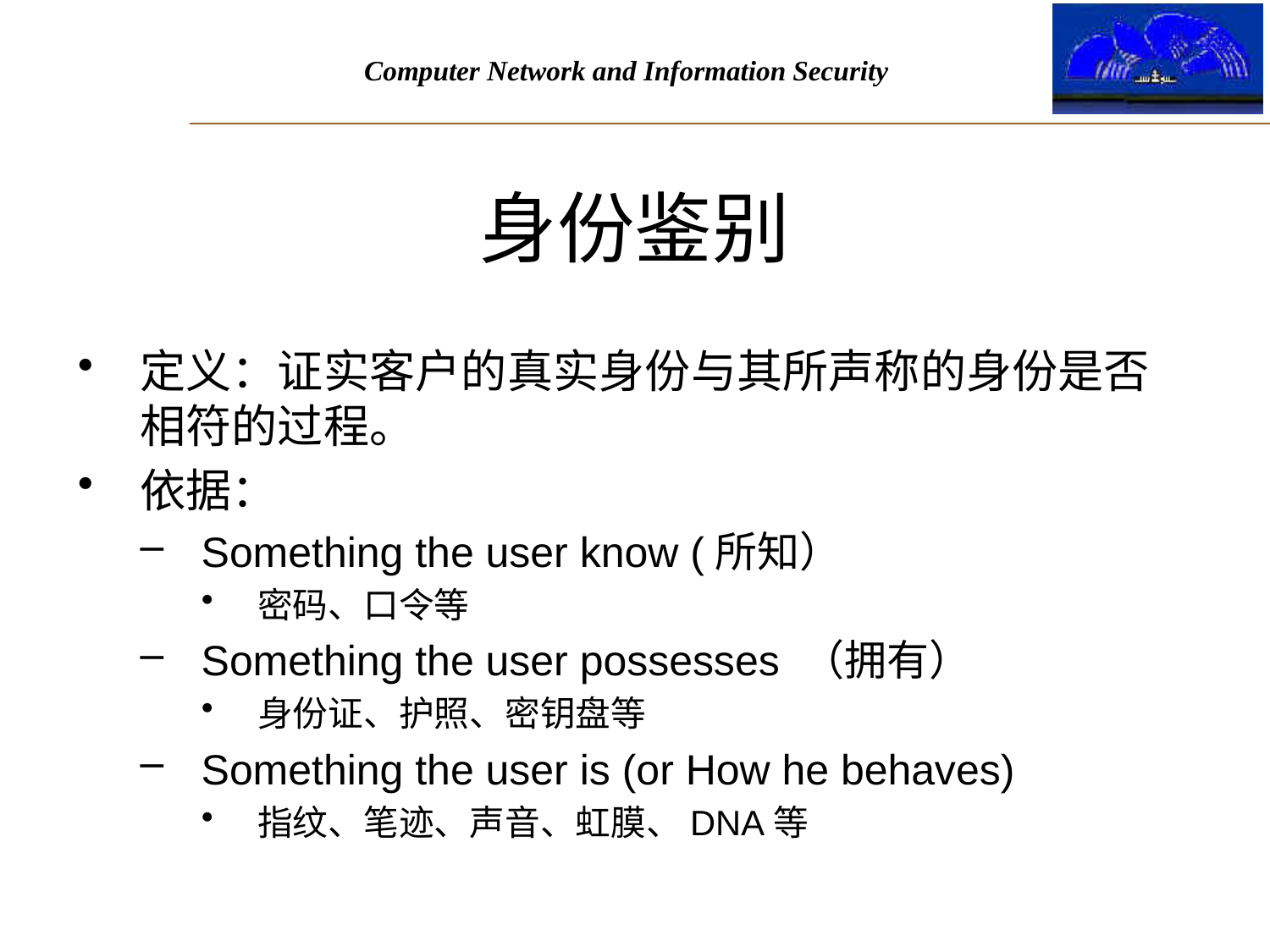

# 身份鉴别
定义：证实客户的真实身份与其所声称的身份是否相符的过程。
依据：
Something the user know (所知）
密码、口令等
Something the user possesses （拥有）
身份证、护照、密钥盘等
Something the user is (or How he behaves)
指纹、笔迹、声音、虹膜、DNA等